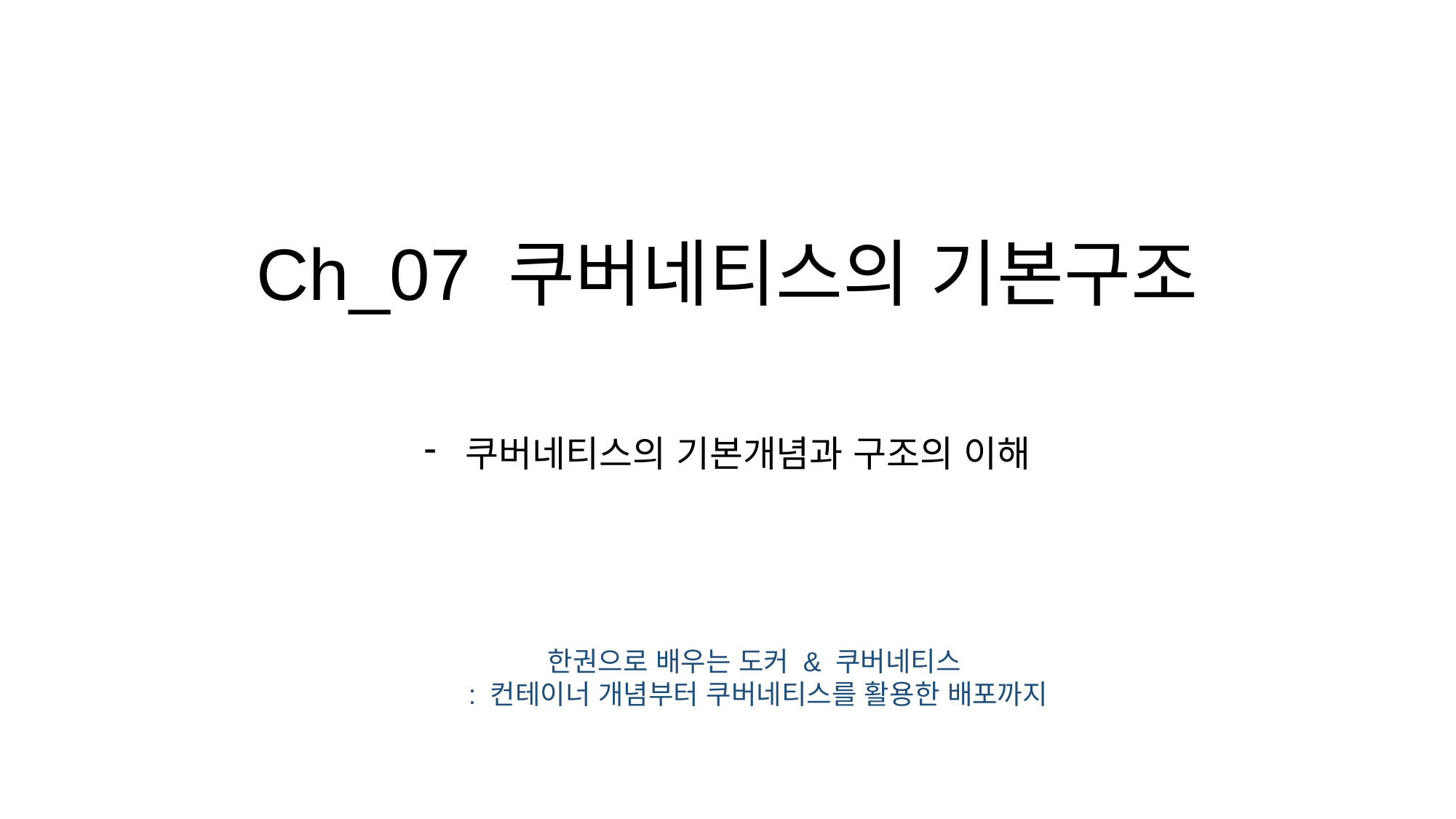

# Ch_07 쿠버네티스의 기본구조
쿠버네티스의 기본개념과 구조의 이해
한권으로 배우는 도커 & 쿠버네티스
: 컨테이너 개념부터 쿠버네티스를 활용한 배포까지